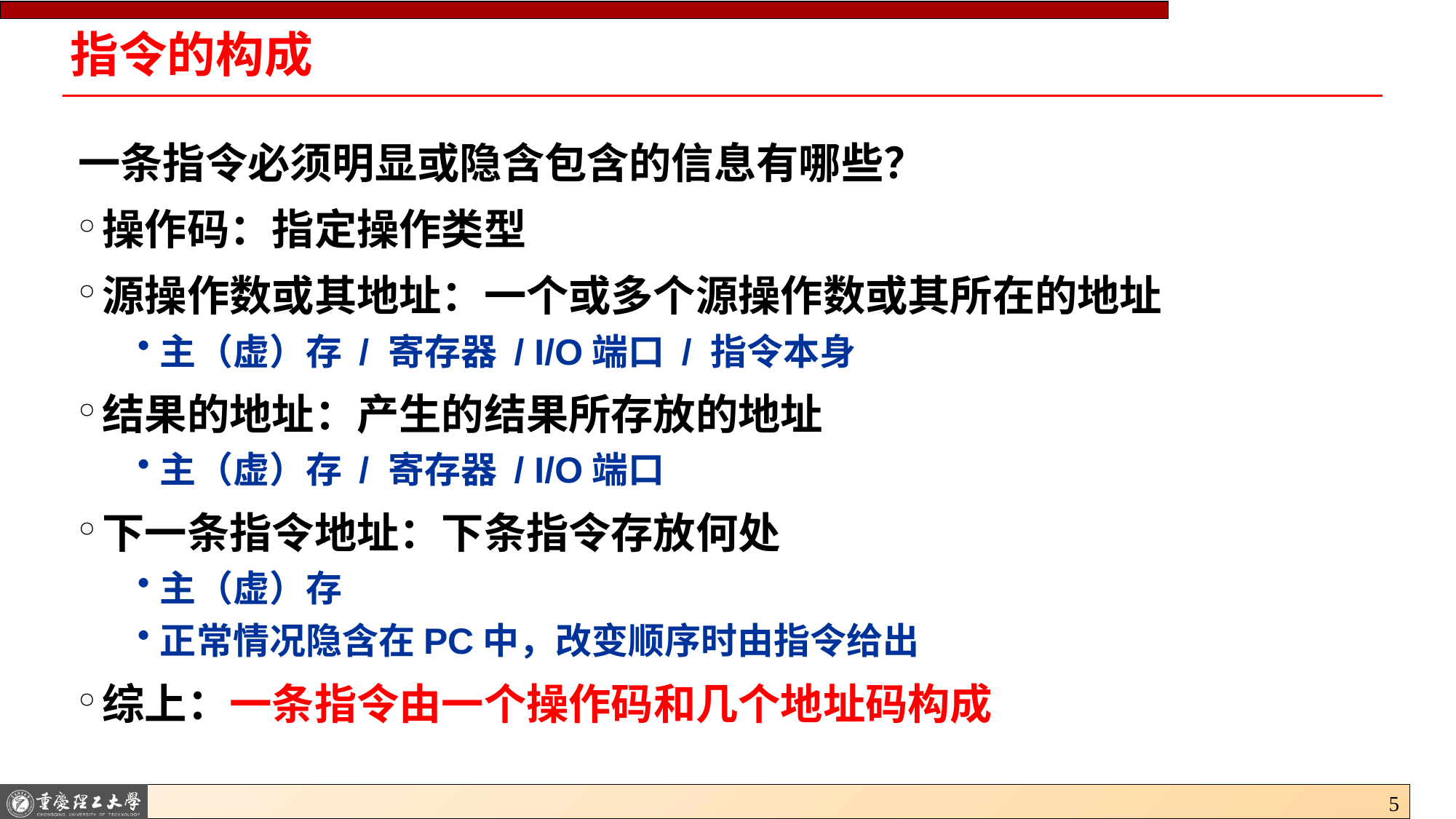

# 指令的构成
一条指令必须明显或隐含包含的信息有哪些？
操作码：指定操作类型
源操作数或其地址：一个或多个源操作数或其所在的地址
主（虚）存 / 寄存器 / I/O端口 / 指令本身
结果的地址：产生的结果所存放的地址
主（虚）存 / 寄存器 / I/O端口
下一条指令地址：下条指令存放何处
主（虚）存
正常情况隐含在PC中，改变顺序时由指令给出
综上：一条指令由一个操作码和几个地址码构成